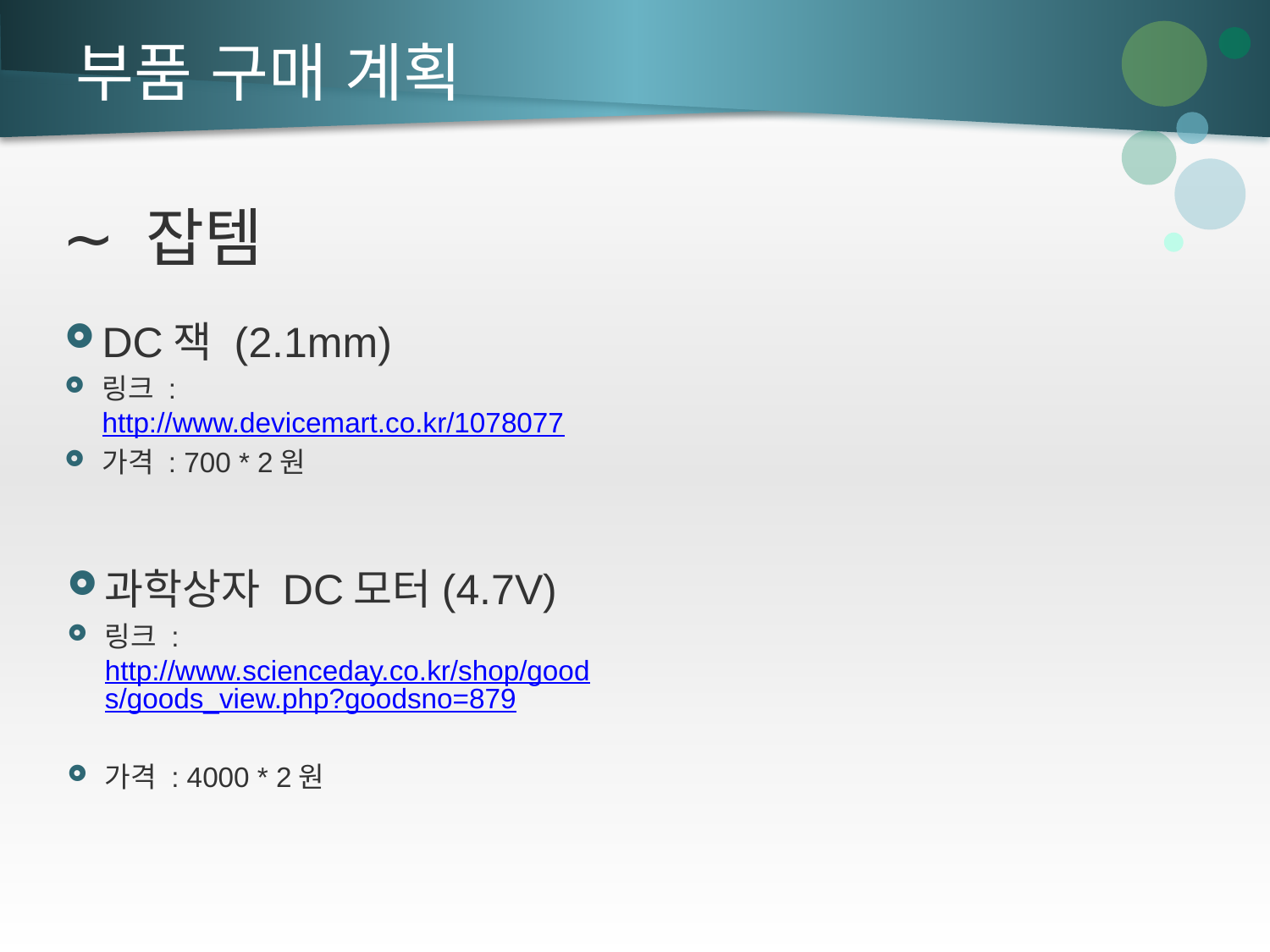

# 부품 구매 계획
~ 잡템
DC잭 (2.1mm)
링크 : http://www.devicemart.co.kr/1078077
가격 : 700 * 2원

과학상자 DC모터(4.7V)
링크 : http://www.scienceday.co.kr/shop/goods/goods_view.php?goodsno=879

가격 : 4000 * 2원